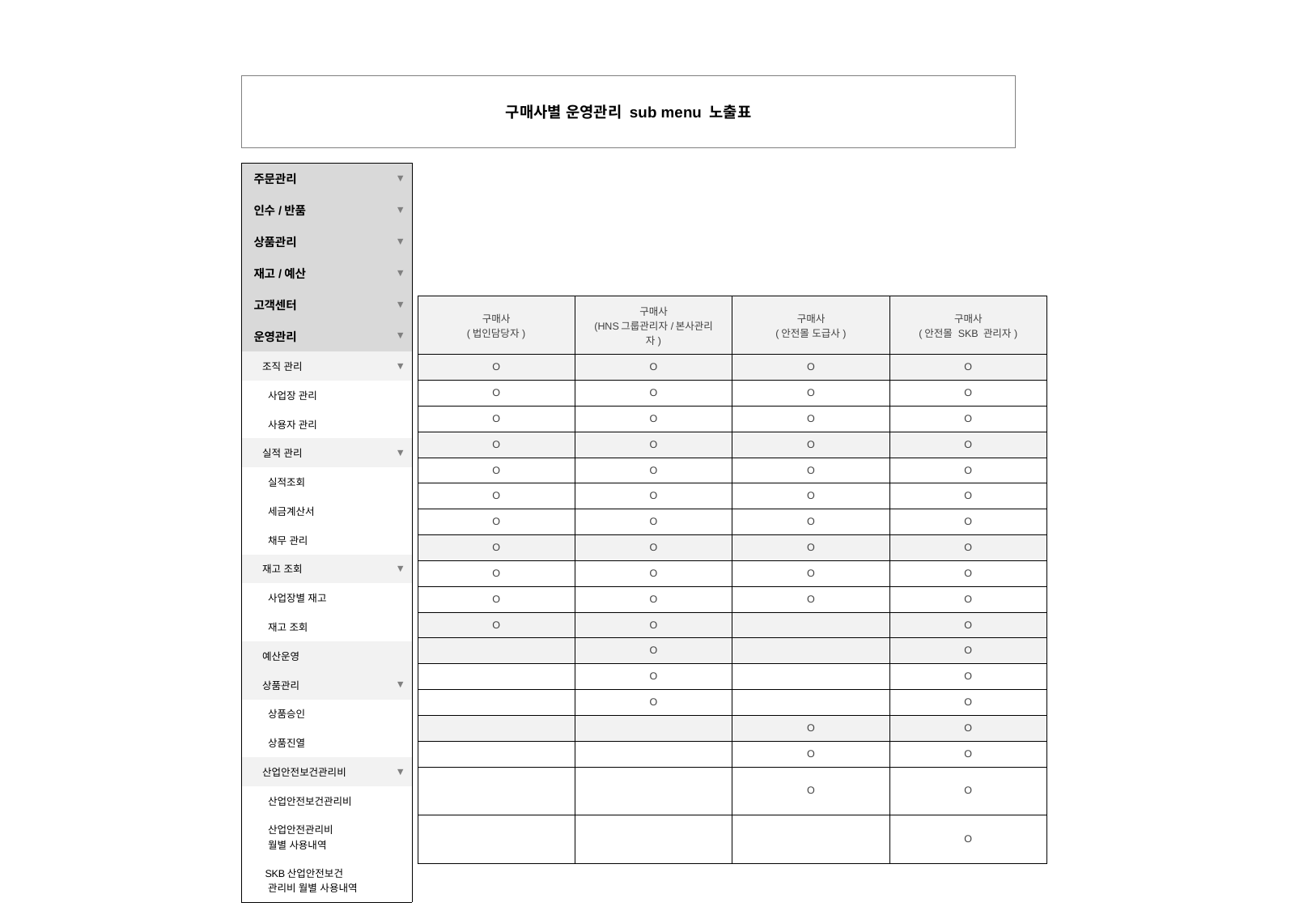

구매사별 운영관리 sub menu 노출표
| 주문관리 | ▼ |
| --- | --- |
| 인수/반품 | ▼ |
| 상품관리 | ▼ |
| 재고/예산 | ▼ |
| 고객센터 | ▼ |
| 운영관리 | ▼ |
| 조직 관리 | ▼ |
| 사업장 관리 |  |
| 사용자 관리 |  |
| 실적 관리 | ▼ |
| 실적조회 |  |
| 세금계산서 |  |
| 채무 관리 |  |
| 재고 조회 | ▼ |
| 사업장별 재고 |  |
| 재고 조회 |  |
| 예산운영 |  |
| 상품관리 | ▼ |
| 상품승인 |  |
| 상품진열 |  |
| 산업안전보건관리비 | ▼ |
| 산업안전보건관리비 |  |
| 산업안전관리비 월별 사용내역 |  |
| SKB산업안전보건 관리비 월별 사용내역 |  |
| 구매사 (법인담당자) | 구매사 (HNS그룹관리자/본사관리자) | 구매사 (안전몰 도급사) | 구매사 (안전몰 SKB 관리자) |
| --- | --- | --- | --- |
| O | O | O | O |
| O | O | O | O |
| O | O | O | O |
| O | O | O | O |
| O | O | O | O |
| O | O | O | O |
| O | O | O | O |
| O | O | O | O |
| O | O | O | O |
| O | O | O | O |
| O | O |  | O |
|  | O |  | O |
|  | O |  | O |
|  | O |  | O |
|  |  | O | O |
|  |  | O | O |
|  |  | O | O |
|  |  |  | O |